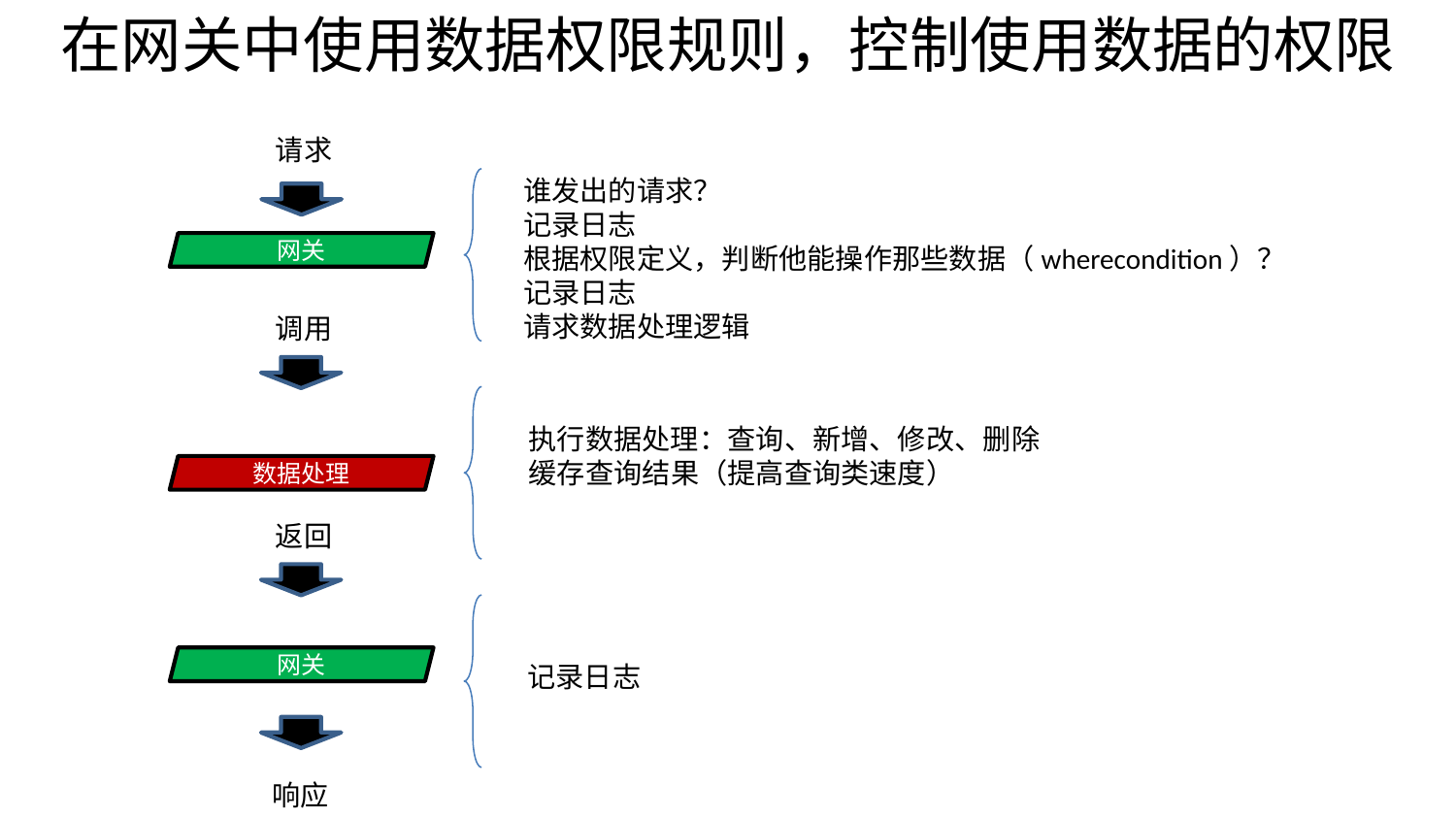

在网关中使用数据权限规则，控制使用数据的权限
请求
谁发出的请求？
记录日志
根据权限定义，判断他能操作那些数据（wherecondition）？
记录日志
请求数据处理逻辑

网关
调用

执行数据处理：查询、新增、修改、删除
缓存查询结果（提高查询类速度）
数据处理
返回

网关
记录日志

响应